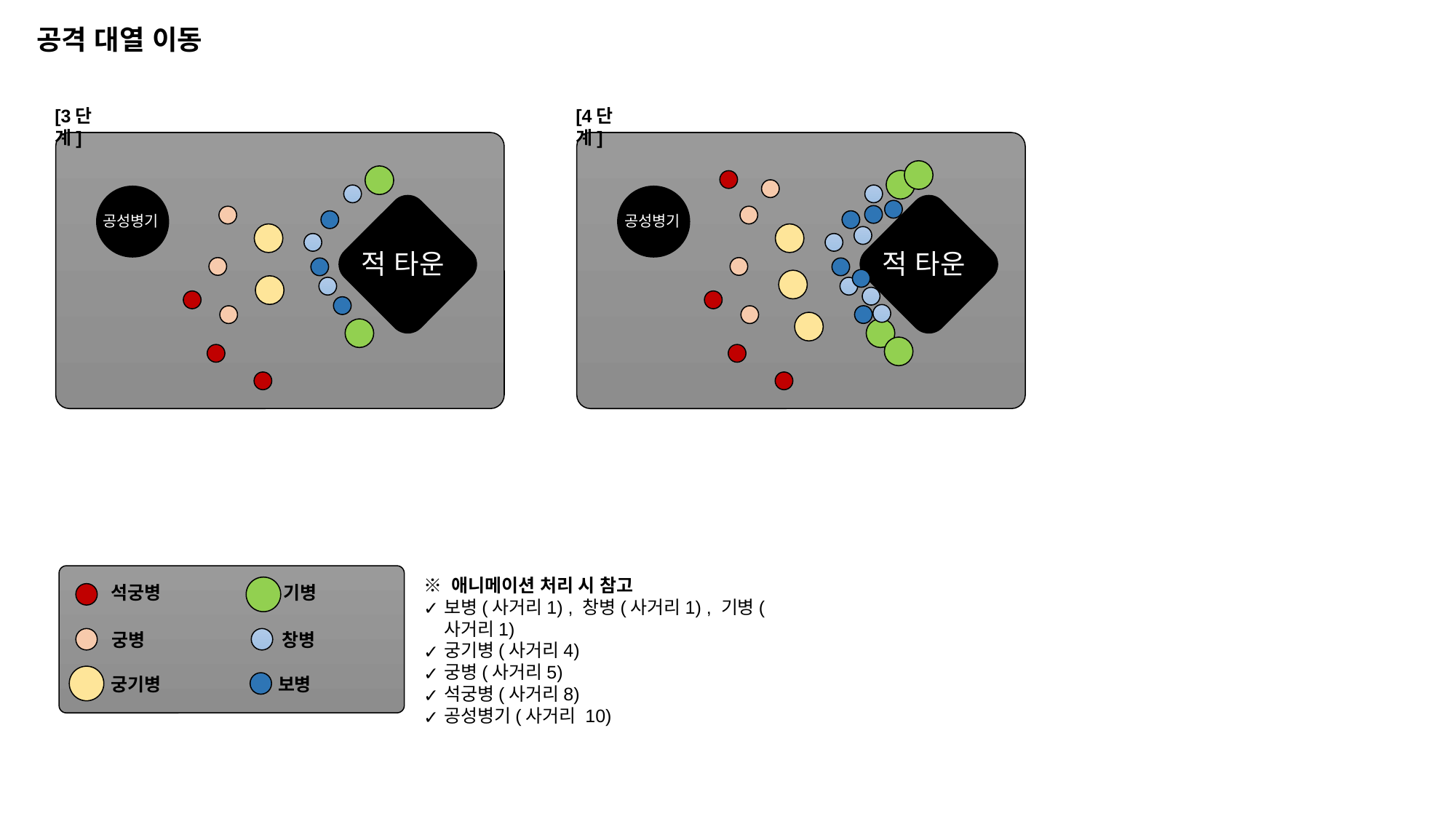

공격 대열 이동
[3단계]
[4단계]

공성병기

적 타운

공성병기

적 타운

석궁병                        기병

궁병                           창병

궁기병                       보병

※ 애니메이션 처리 시 참고
보병(사거리1) , 창병(사거리1) , 기병(사거리1)
궁기병(사거리4)
궁병(사거리5)
석궁병(사거리8)
공성병기(사거리 10)